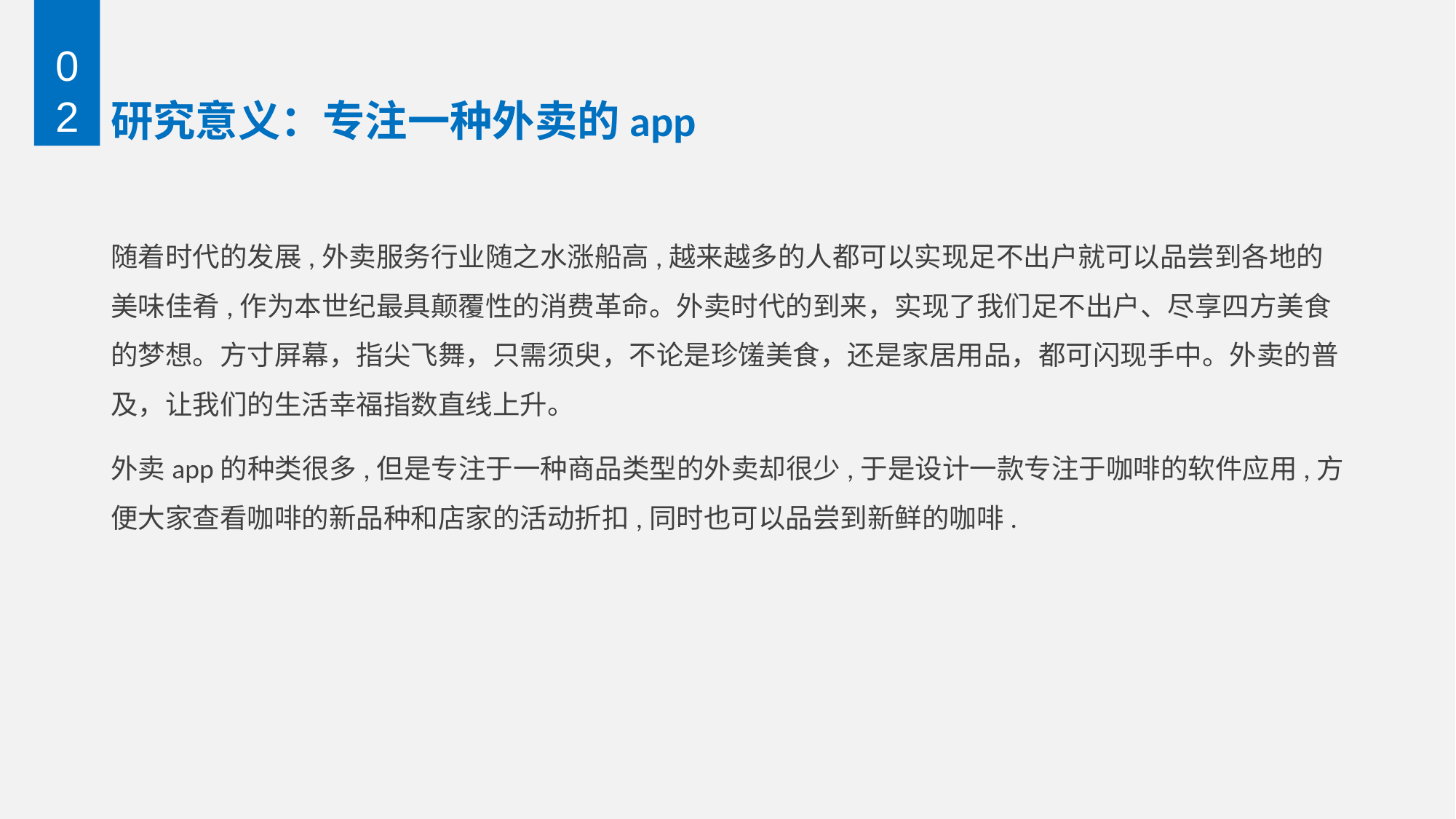

02
# 研究意义：专注一种外卖的app
随着时代的发展,外卖服务行业随之水涨船高,越来越多的人都可以实现足不出户就可以品尝到各地的美味佳肴,作为本世纪最具颠覆性的消费革命。外卖时代的到来，实现了我们足不出户、尽享四方美食的梦想。方寸屏幕，指尖飞舞，只需须臾，不论是珍馐美食，还是家居用品，都可闪现手中。外卖的普及，让我们的生活幸福指数直线上升。
外卖app的种类很多,但是专注于一种商品类型的外卖却很少,于是设计一款专注于咖啡的软件应用,方便大家查看咖啡的新品种和店家的活动折扣,同时也可以品尝到新鲜的咖啡.